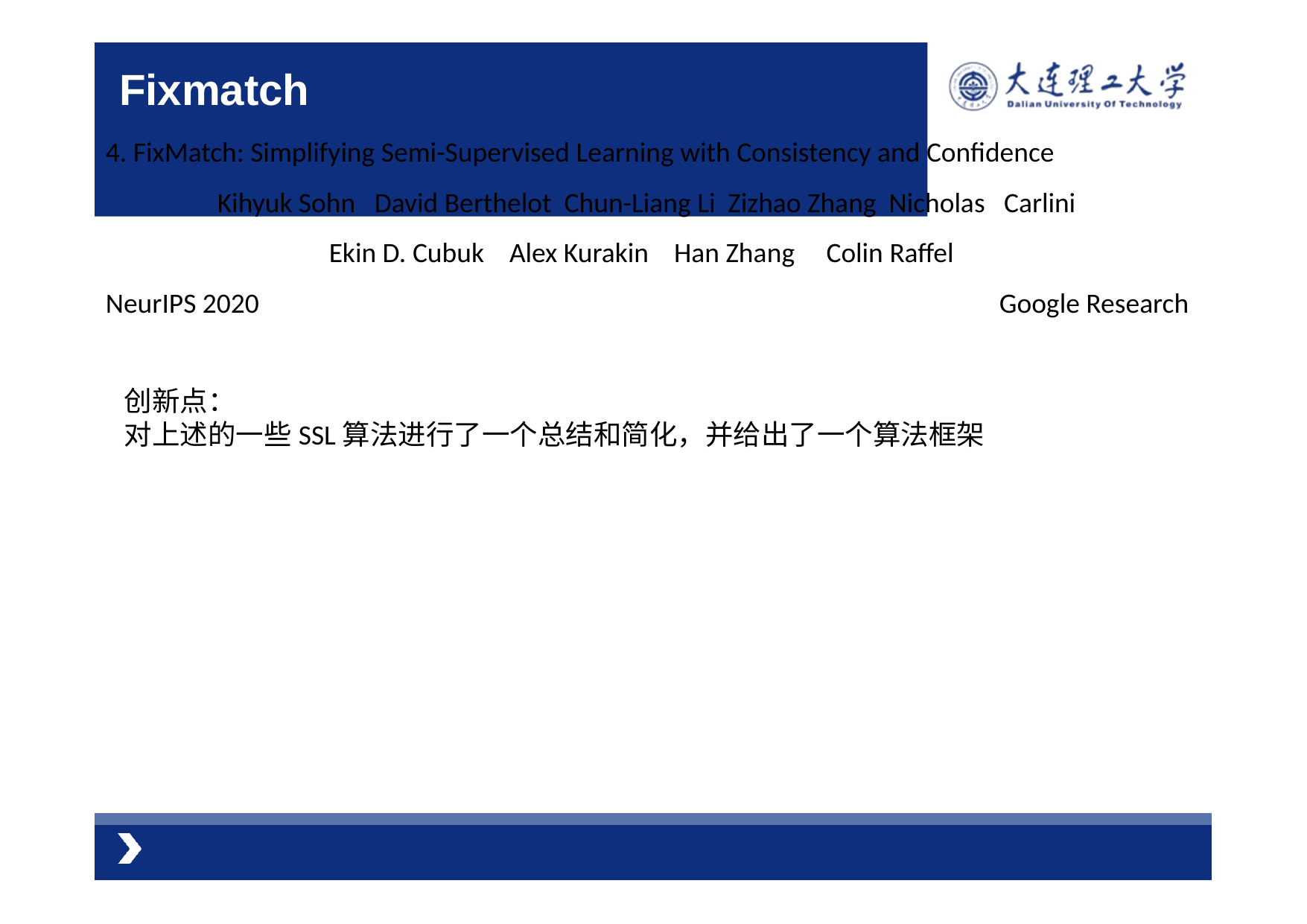

# Fixmatch
4. FixMatch: Simplifying Semi-Supervised Learning with Consistency and Confidence
	Kihyuk Sohn   David Berthelot  Chun-Liang Li  Zizhao Zhang  Nicholas   Carlini
		Ekin D. Cubuk    Alex Kurakin    Han Zhang     Colin Raffel
NeurIPS 2020							Google Research
创新点：
对上述的一些SSL算法进行了一个总结和简化，并给出了一个算法框架